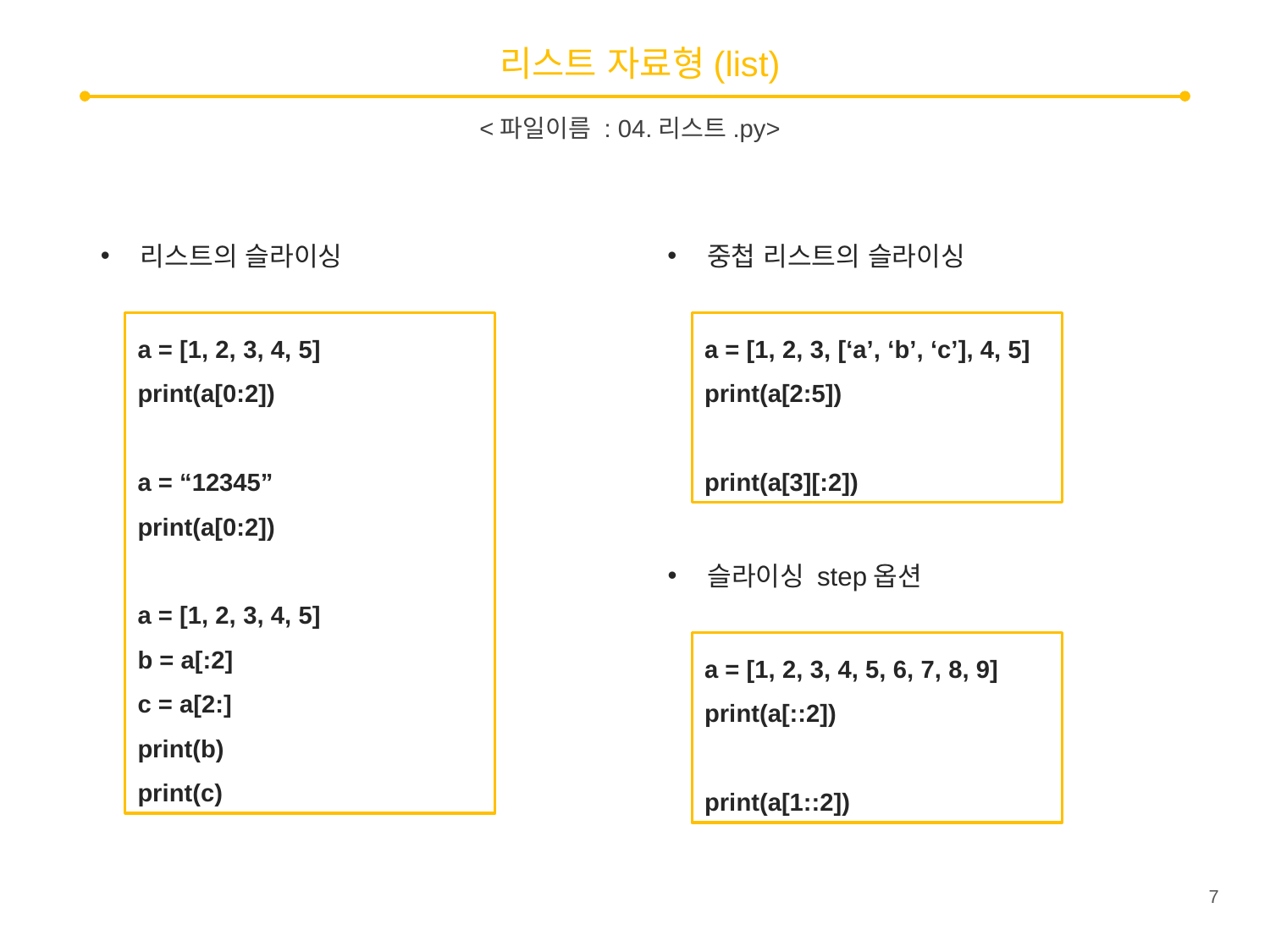

# 리스트 자료형(list)
<파일이름 : 04.리스트.py>
리스트의 슬라이싱
중첩 리스트의 슬라이싱
a = [1, 2, 3, 4, 5]
print(a[0:2])

a = “12345”
print(a[0:2])

a = [1, 2, 3, 4, 5]
b = a[:2]
c = a[2:]
print(b)
print(c)
a = [1, 2, 3, [‘a’, ‘b’, ‘c’], 4, 5]
print(a[2:5])

print(a[3][:2])
슬라이싱 step옵션
a = [1, 2, 3, 4, 5, 6, 7, 8, 9]
print(a[::2])

print(a[1::2])